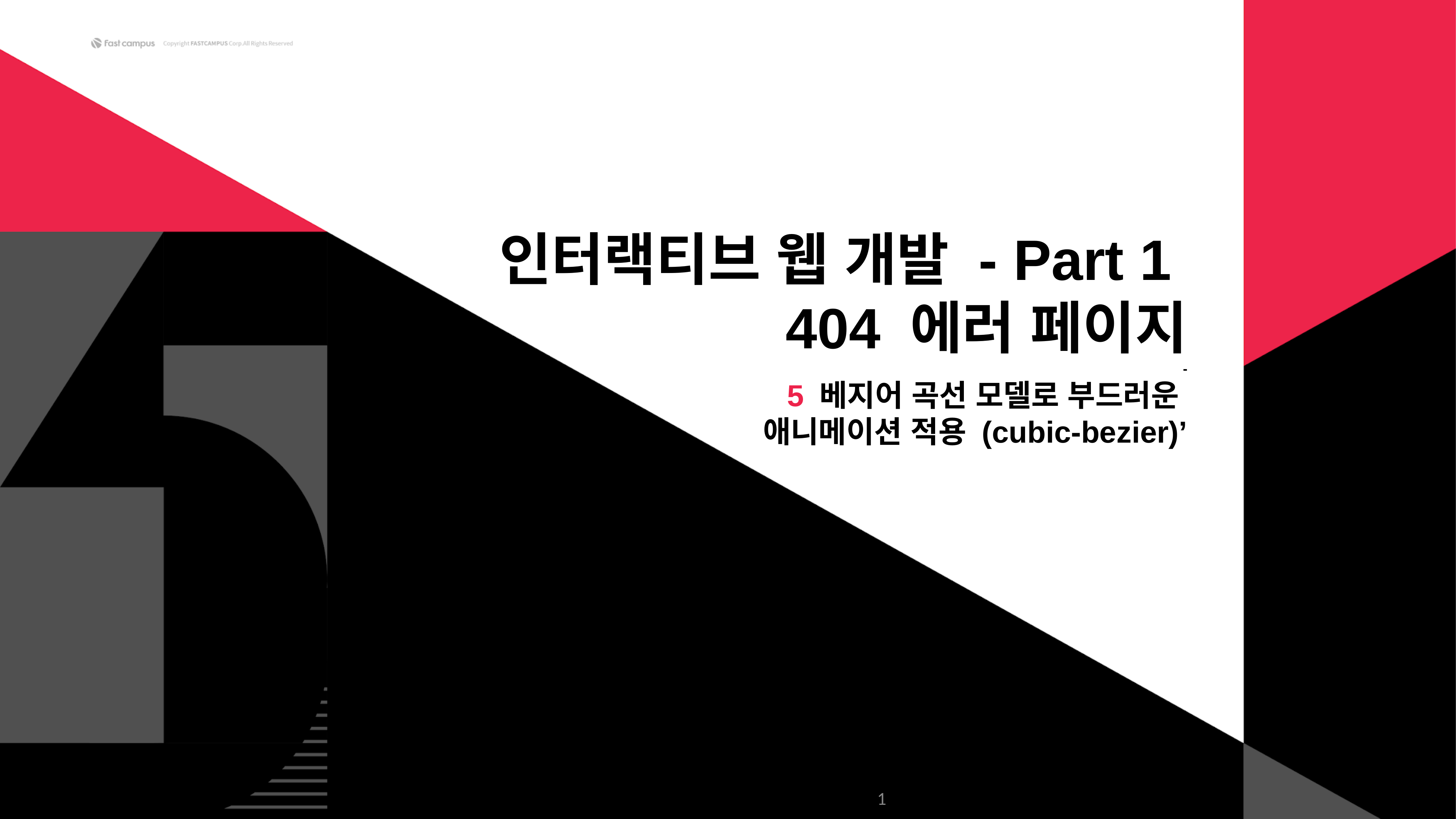

인터랙티브 웹 개발 - Part 1
404 에러 페이지
 -
5 베지어 곡선 모델로 부드러운
애니메이션 적용 (cubic-bezier)’
1